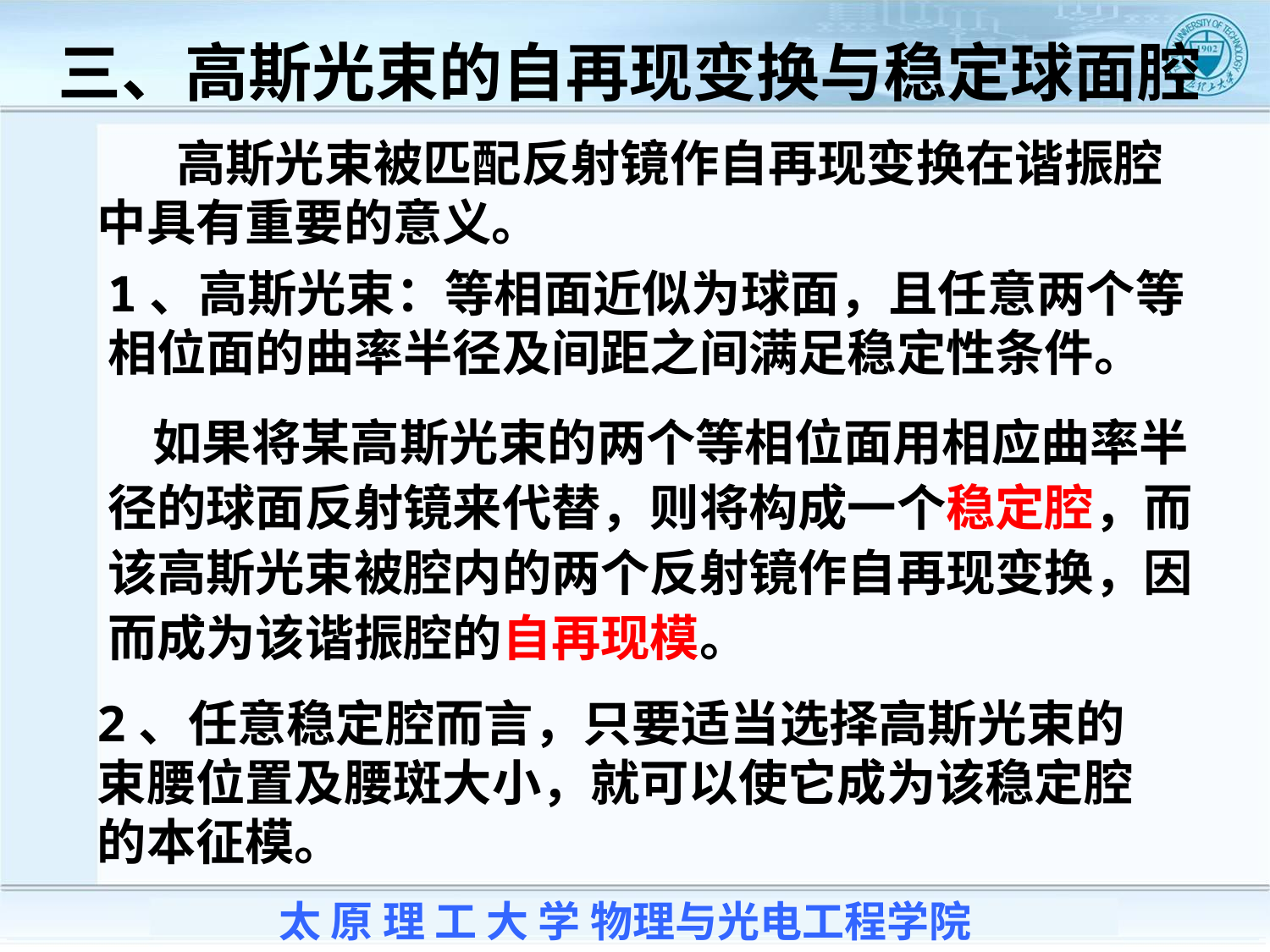

# 三、高斯光束的自再现变换与稳定球面腔
      高斯光束被匹配反射镜作自再现变换在谐振腔中具有重要的意义。
1、高斯光束：等相面近似为球面，且任意两个等相位面的曲率半径及间距之间满足稳定性条件。
   如果将某高斯光束的两个等相位面用相应曲率半径的球面反射镜来代替，则将构成一个稳定腔，而该高斯光束被腔内的两个反射镜作自再现变换，因而成为该谐振腔的自再现模。
2、任意稳定腔而言，只要适当选择高斯光束的束腰位置及腰斑大小，就可以使它成为该稳定腔的本征模。